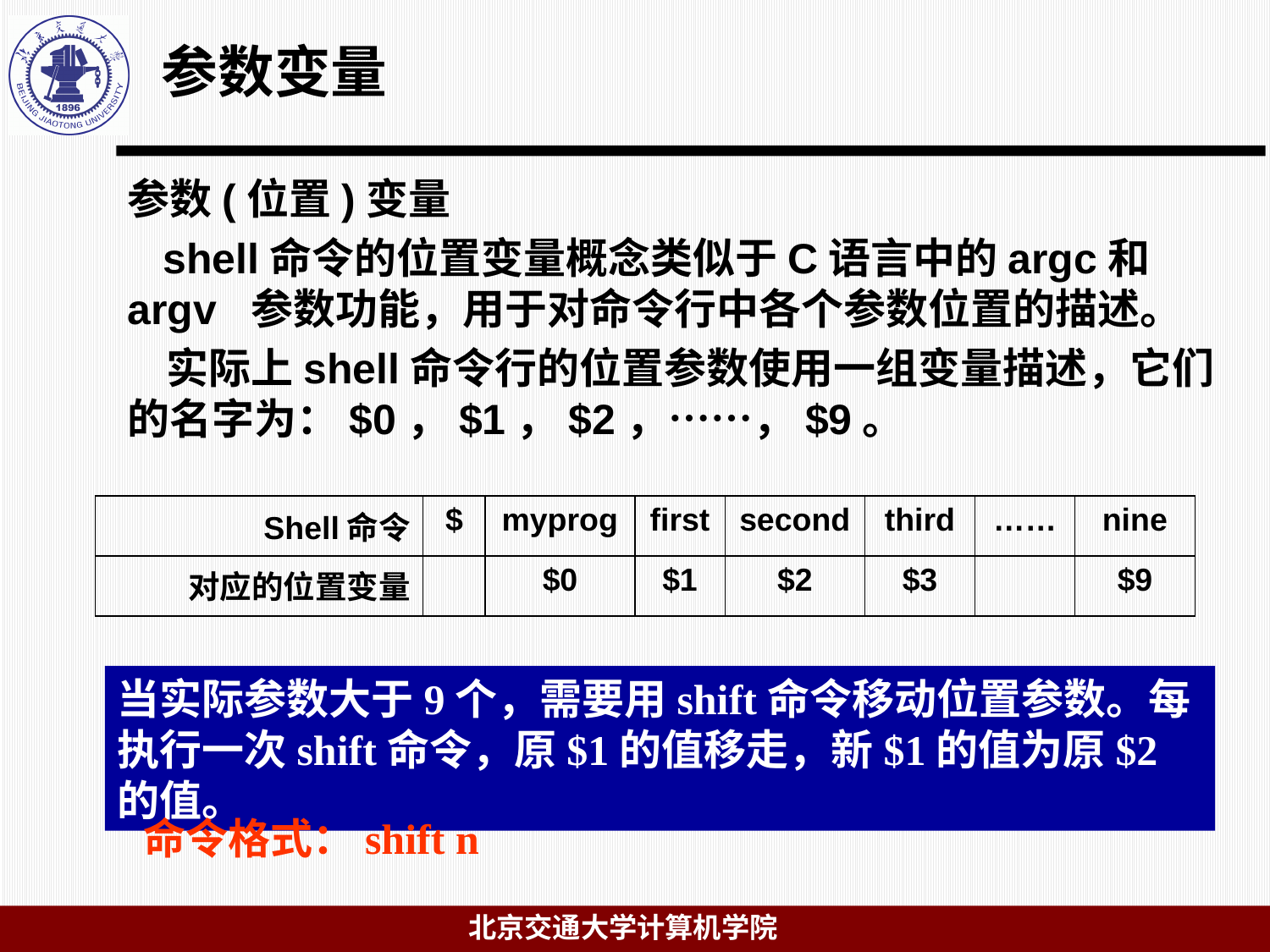

# 参数变量
参数(位置)变量
   shell命令的位置变量概念类似于C语言中的argc和argv  参数功能，用于对命令行中各个参数位置的描述。
   实际上shell命令行的位置参数使用一组变量描述，它们 的名字为：$0，$1，$2，……，$9。
| Shell命令 | $ | myprog | first | second | third | …… | nine |
| --- | --- | --- | --- | --- | --- | --- | --- |
| 对应的位置变量 |  | $0 | $1 | $2 | $3 |  | $9 |
当实际参数大于9个，需要用shift命令移动位置参数。每执行一次shift命令，原$1的值移走，新$1的值为原$2的值。
命令格式：shift n